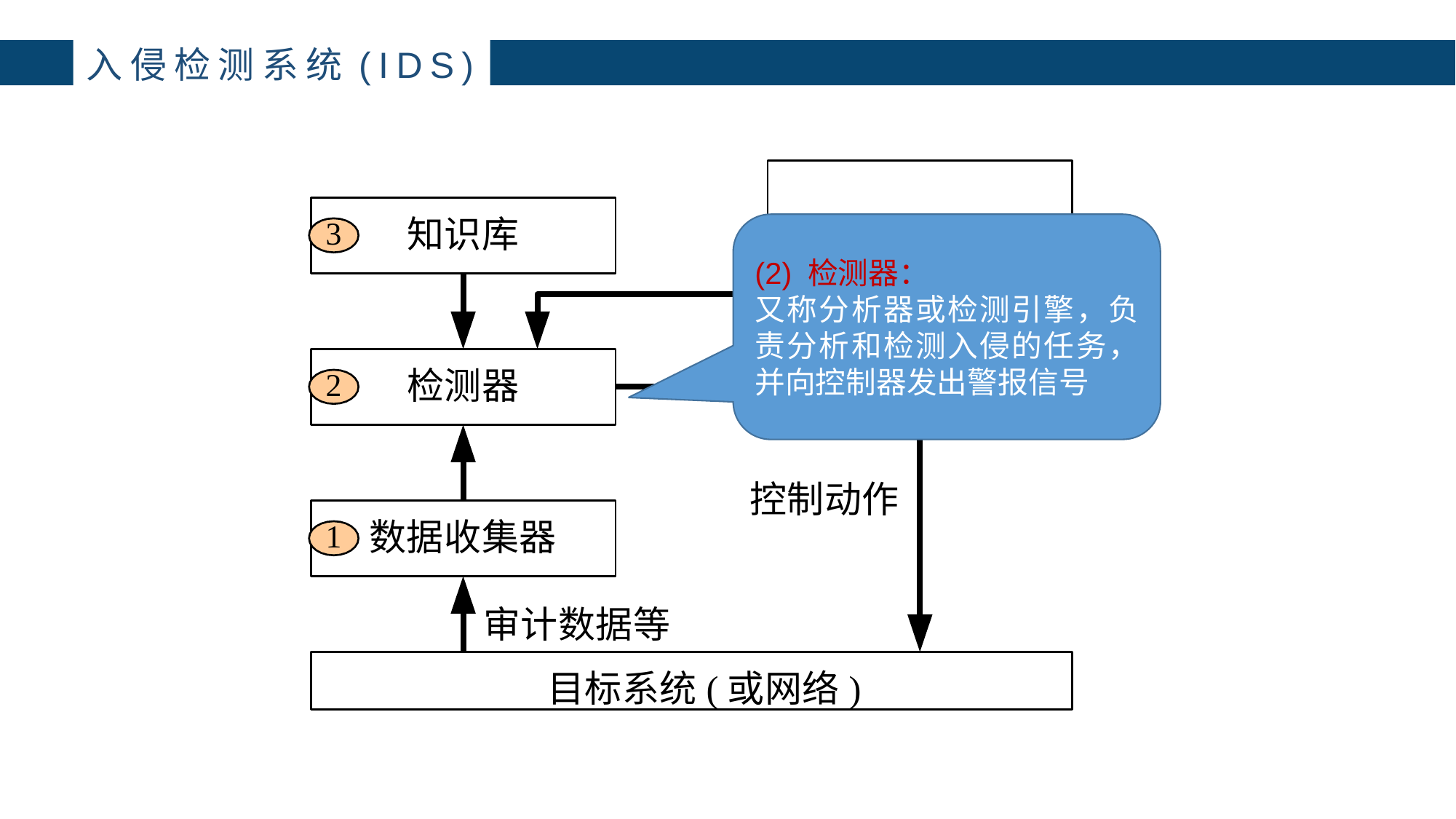

入侵检测系统(IDS)

# 配置信息
知识库
3
(2) 检测器：
又称分析器或检测引擎，负责分析和检测入侵的任务，并向控制器发出警报信号

检测器
控制器
2
4

控制动作

数据收集器
1

审计数据等

目标系统(或网络)